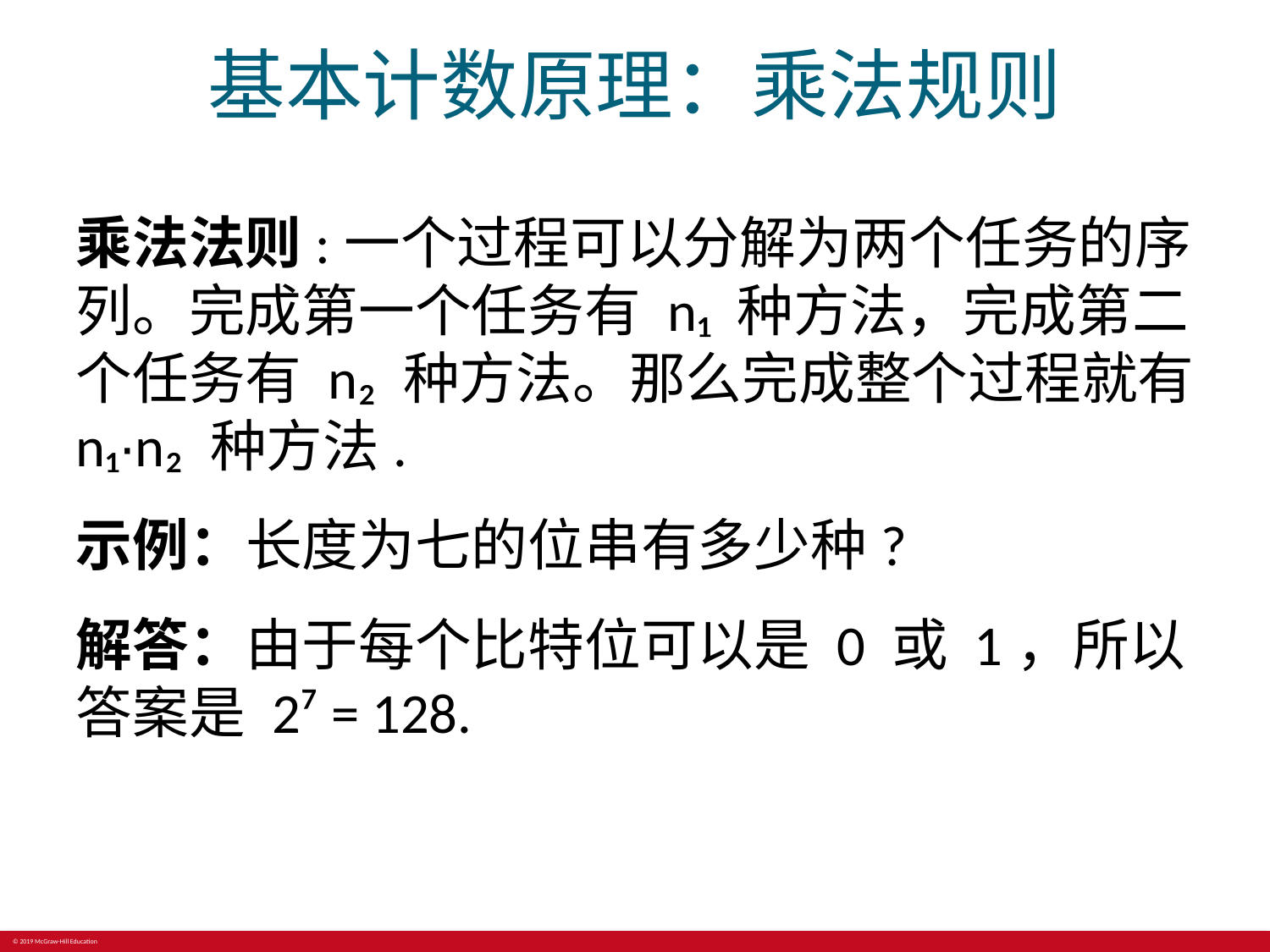

# 基本计数原理：乘法规则
乘法法则:一个过程可以分解为两个任务的序列。完成第一个任务有 n₁ 种方法，完成第二个任务有 n₂ 种方法。那么完成整个过程就有 n₁∙n₂ 种方法.
示例：长度为七的位串有多少种?
解答：由于每个比特位可以是 0 或 1，所以答案是 2⁷ = 128.